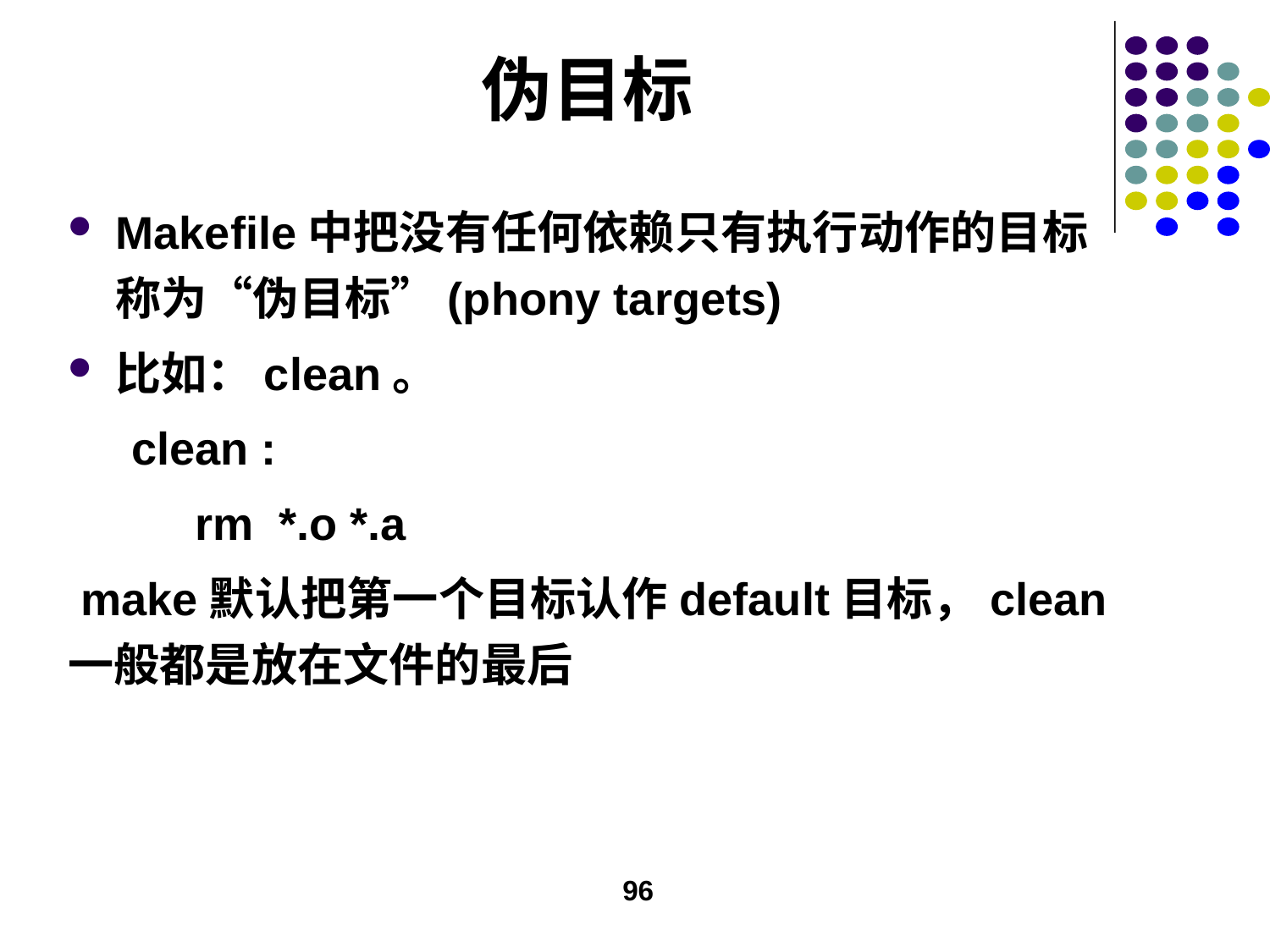

# 伪目标
Makefile中把没有任何依赖只有执行动作的目标称为“伪目标”(phony targets)
比如：clean。
     clean :
	rm  *.o *.a
 make默认把第一个目标认作default目标，clean一般都是放在文件的最后
96